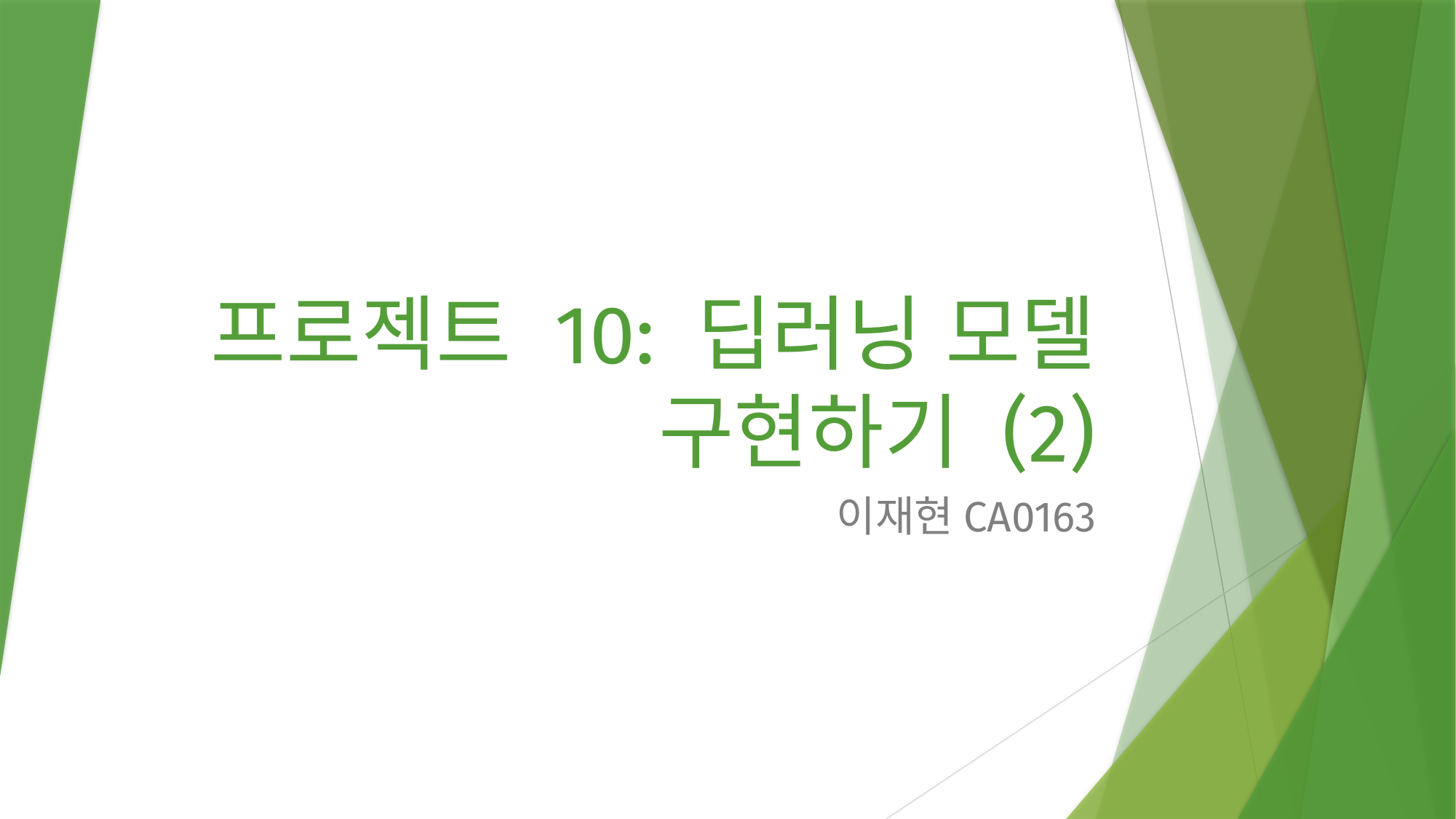

# 프로젝트 10: 딥러닝 모델 구현하기 (2)
이재현CA0163